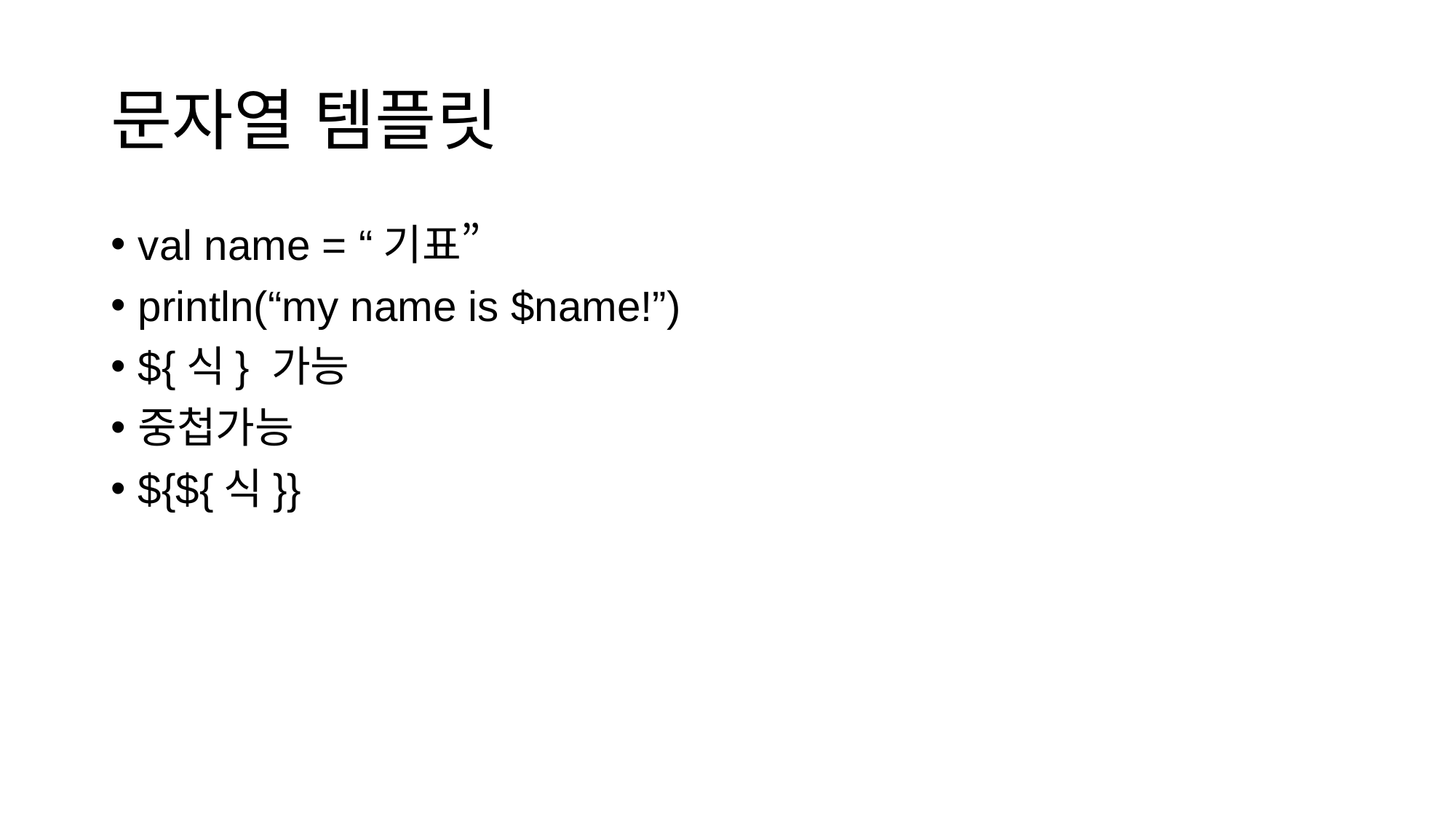

# 문자열 템플릿
val name = “기표”
println(“my name is $name!”)
${식} 가능
중첩가능
${${식}}